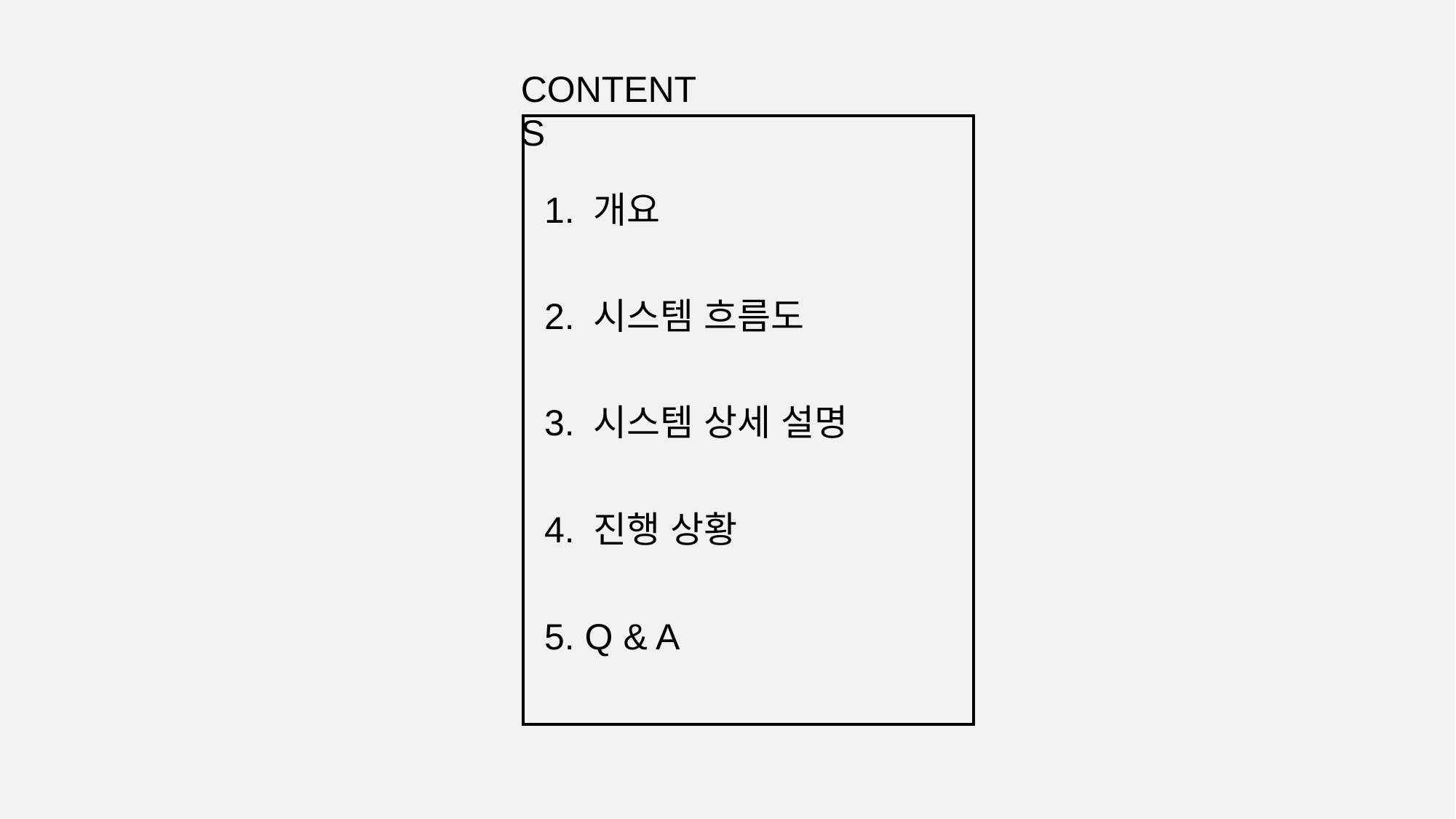

CONTENTS

1. 개요
2. 시스템 흐름도
3. 시스템 상세 설명
4. 진행 상황
5. Q & A